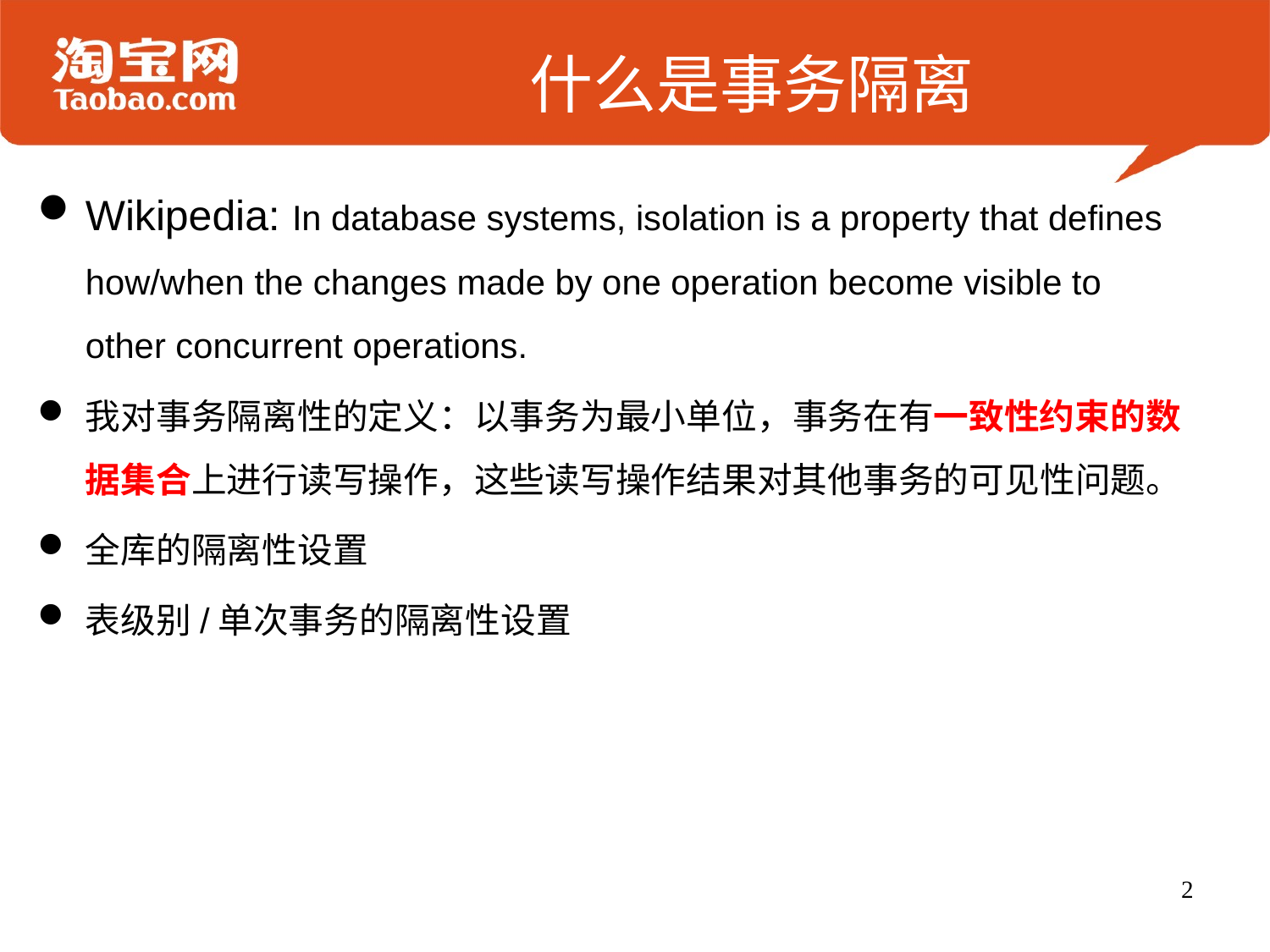

# 什么是事务隔离
Wikipedia: In database systems, isolation is a property that defines how/when the changes made by one operation become visible to other concurrent operations.
我对事务隔离性的定义：以事务为最小单位，事务在有一致性约束的数据集合上进行读写操作，这些读写操作结果对其他事务的可见性问题。
全库的隔离性设置
表级别/单次事务的隔离性设置
2